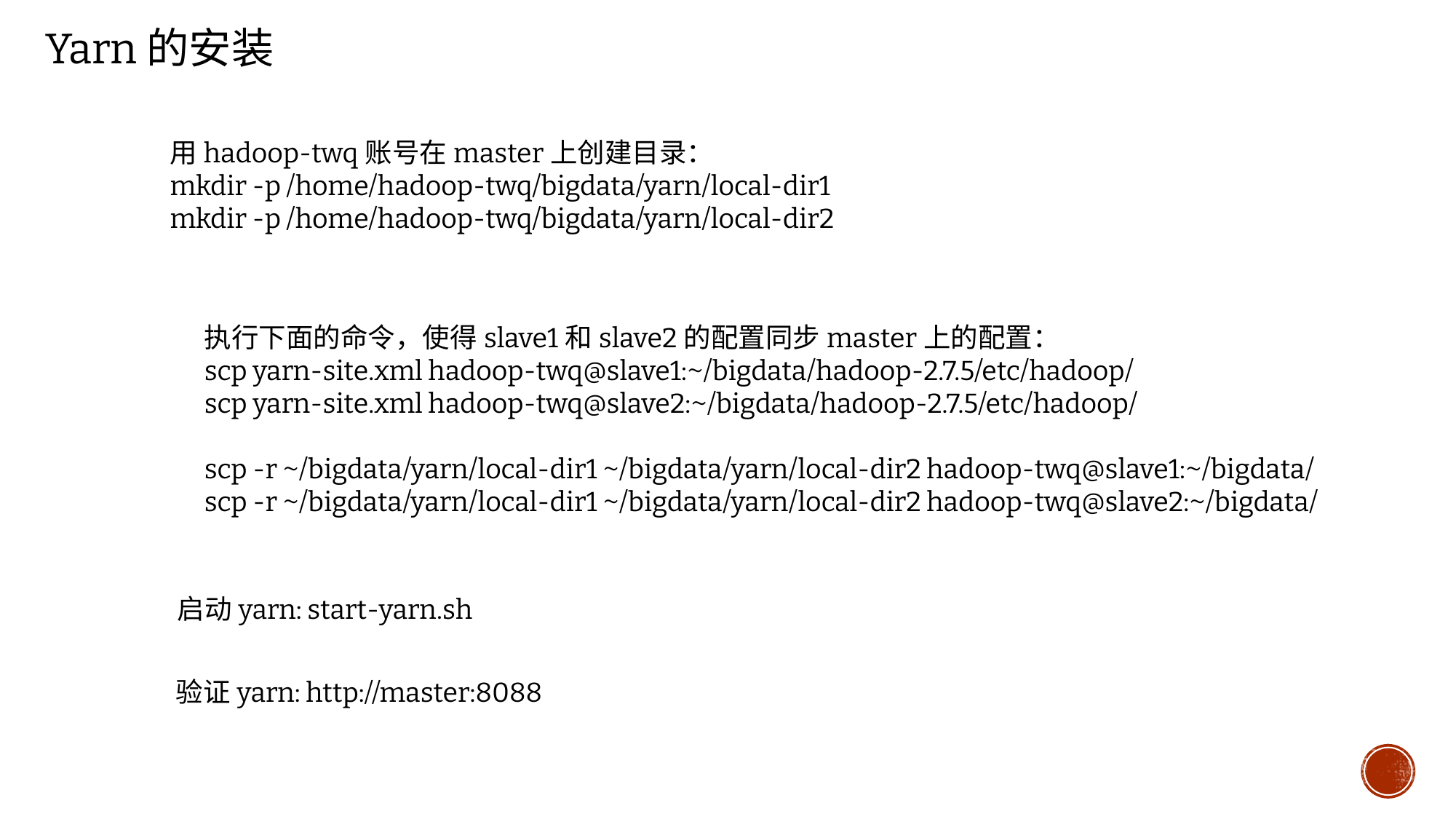

Yarn的安装
用hadoop-twq账号在master上创建目录：
mkdir -p /home/hadoop-twq/bigdata/yarn/local-dir1
mkdir -p /home/hadoop-twq/bigdata/yarn/local-dir2
执行下面的命令，使得slave1和slave2的配置同步master上的配置：
scp yarn-site.xml hadoop-twq@slave1:~/bigdata/hadoop-2.7.5/etc/hadoop/
scp yarn-site.xml hadoop-twq@slave2:~/bigdata/hadoop-2.7.5/etc/hadoop/

scp -r ~/bigdata/yarn/local-dir1 ~/bigdata/yarn/local-dir2 hadoop-twq@slave1:~/bigdata/
scp -r ~/bigdata/yarn/local-dir1 ~/bigdata/yarn/local-dir2 hadoop-twq@slave2:~/bigdata/
启动yarn: start-yarn.sh
验证yarn: http://master:8088